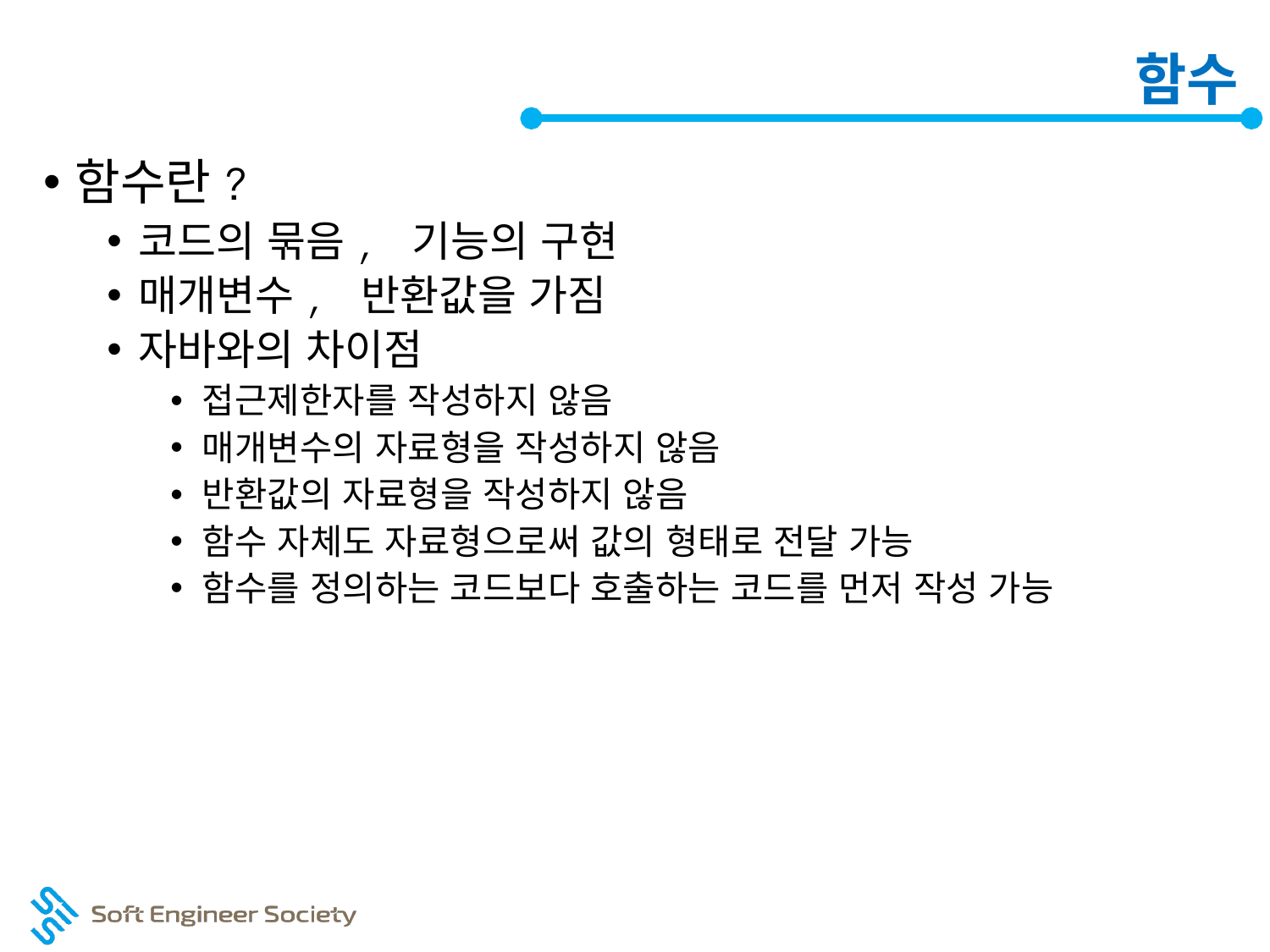

# 함수
함수란?
코드의 묶음, 기능의 구현
매개변수, 반환값을 가짐
자바와의 차이점
접근제한자를 작성하지 않음
매개변수의 자료형을 작성하지 않음
반환값의 자료형을 작성하지 않음
함수 자체도 자료형으로써 값의 형태로 전달 가능
함수를 정의하는 코드보다 호출하는 코드를 먼저 작성 가능